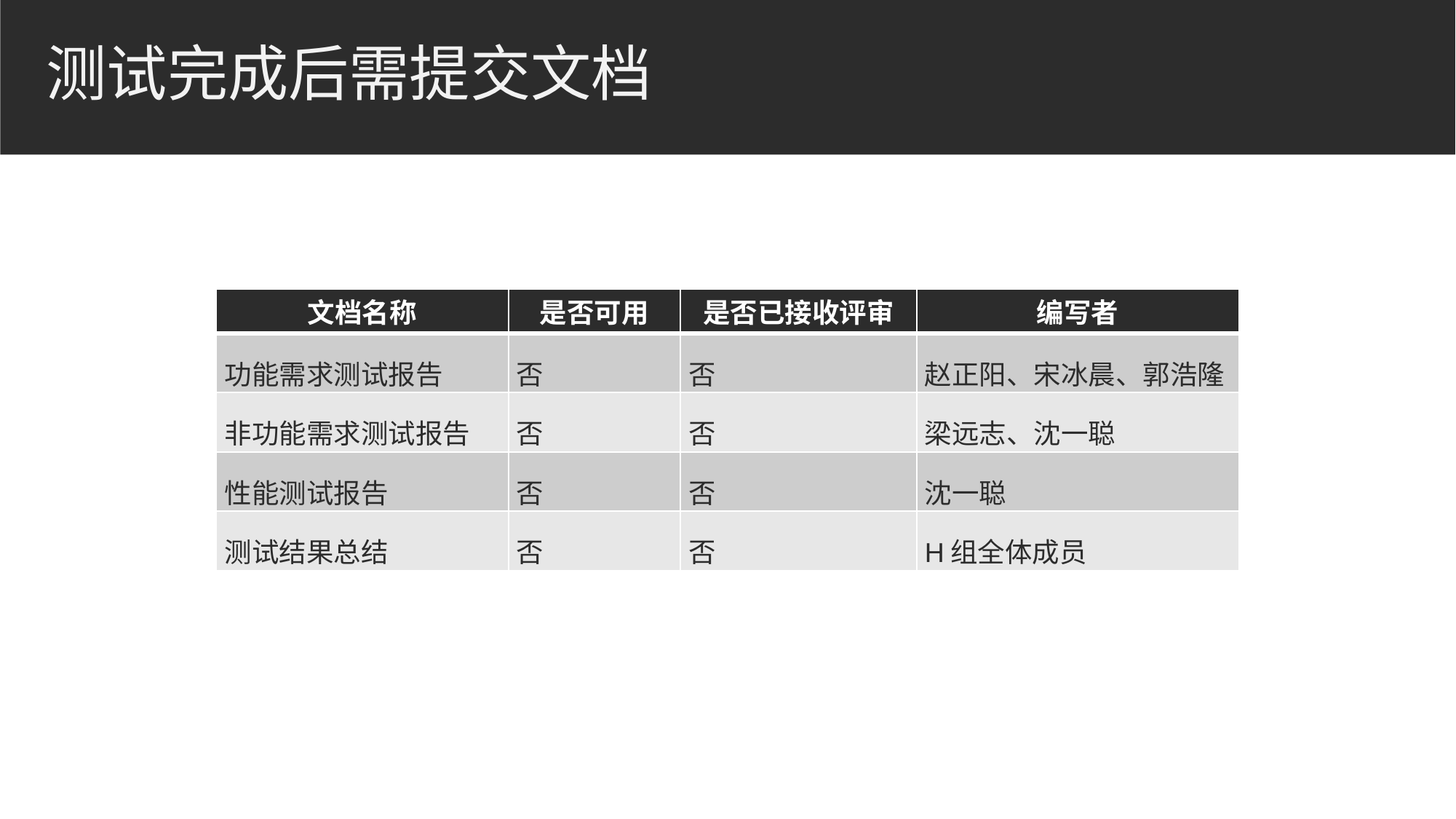

# 测试完成后需提交文档
| 文档名称 | 是否可用 | 是否已接收评审 | 编写者 |
| --- | --- | --- | --- |
| 功能需求测试报告 | 否 | 否 | 赵正阳、宋冰晨、郭浩隆 |
| 非功能需求测试报告 | 否 | 否 | 梁远志、沈一聪 |
| 性能测试报告 | 否 | 否 | 沈一聪 |
| 测试结果总结 | 否 | 否 | H组全体成员 |